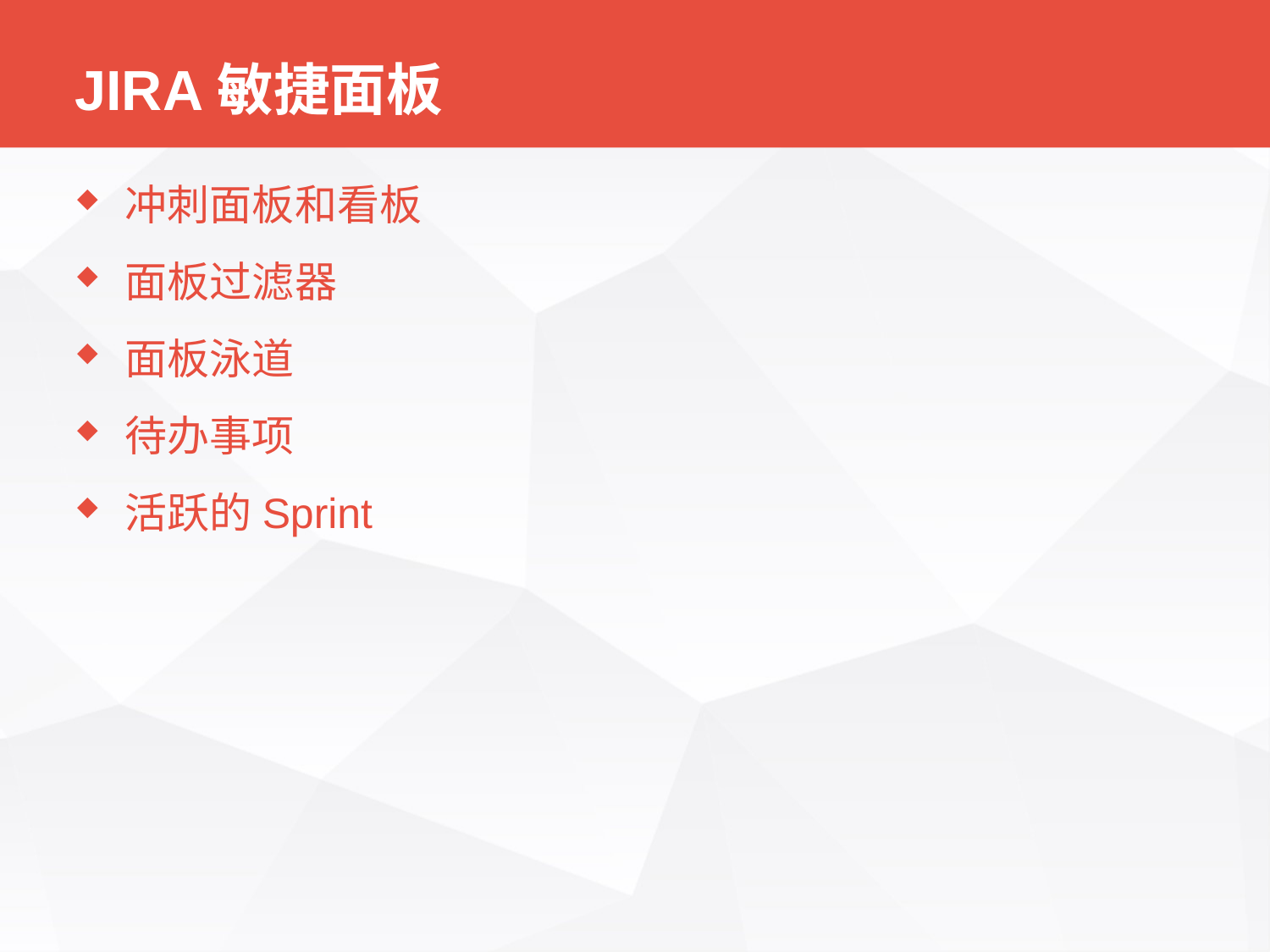

# JIRA敏捷面板
冲刺面板和看板
面板过滤器
面板泳道
待办事项
活跃的Sprint